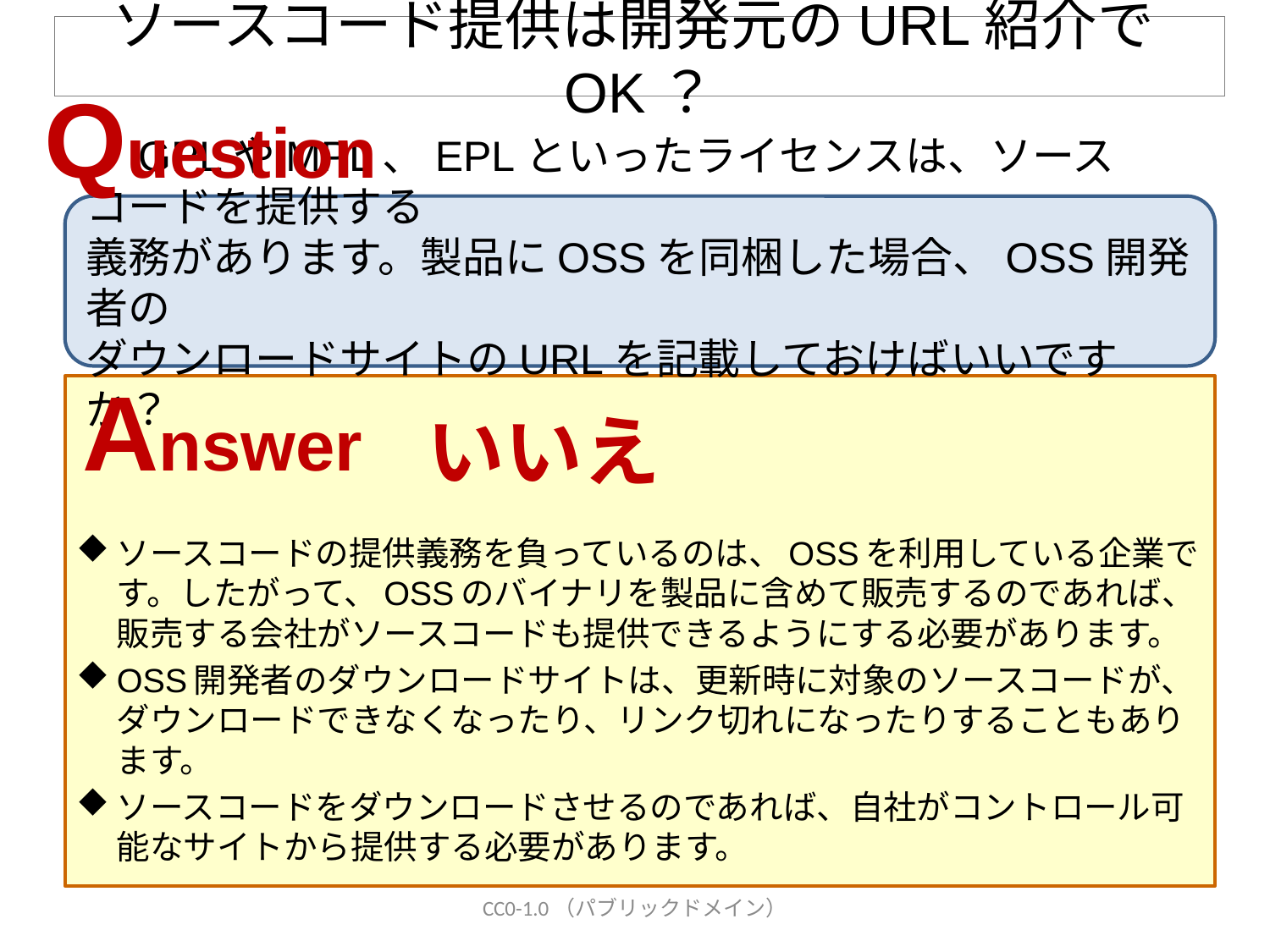

# ソースコード提供は開発元のURL紹介でOK？
Question
　GPLやMPL、EPLといったライセンスは、ソースコードを提供する
義務があります。製品にOSSを同梱した場合、OSS開発者の
ダウンロードサイトのURLを記載しておけばいいですか？
Answer

いいえ
ソースコードの提供義務を負っているのは、OSSを利用している企業です。したがって、OSSのバイナリを製品に含めて販売するのであれば、販売する会社がソースコードも提供できるようにする必要があります。
OSS開発者のダウンロードサイトは、更新時に対象のソースコードが、
ダウンロードできなくなったり、リンク切れになったりすることもあります。
ソースコードをダウンロードさせるのであれば、自社がコントロール可能なサイトから提供する必要があります。
CC0-1.0（パブリックドメイン）